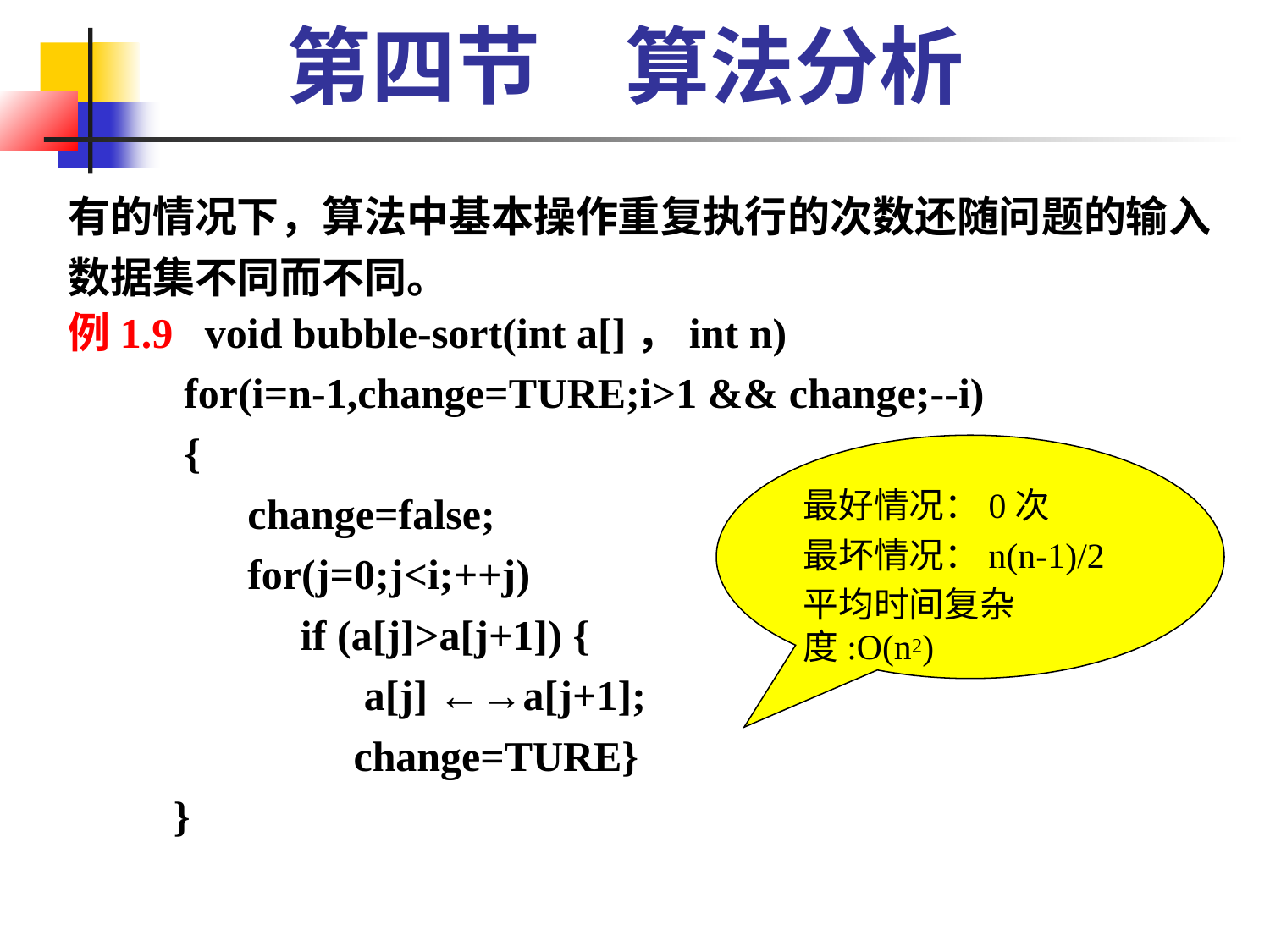

第四节　算法分析
有的情况下，算法中基本操作重复执行的次数还随问题的输入
数据集不同而不同。
例1.9   void bubble-sort(int a[]，int n)
           for(i=n-1,change=TURE;i>1 && change;--i)
           {
                 change=false;
                 for(j=0;j<i;++j)
                      if (a[j]>a[j+1]) {
                            a[j] ←→a[j+1];
                           change=TURE}
          }

最好情况：0次
最坏情况：n(n-1)/2
平均时间复杂度:O(n2)